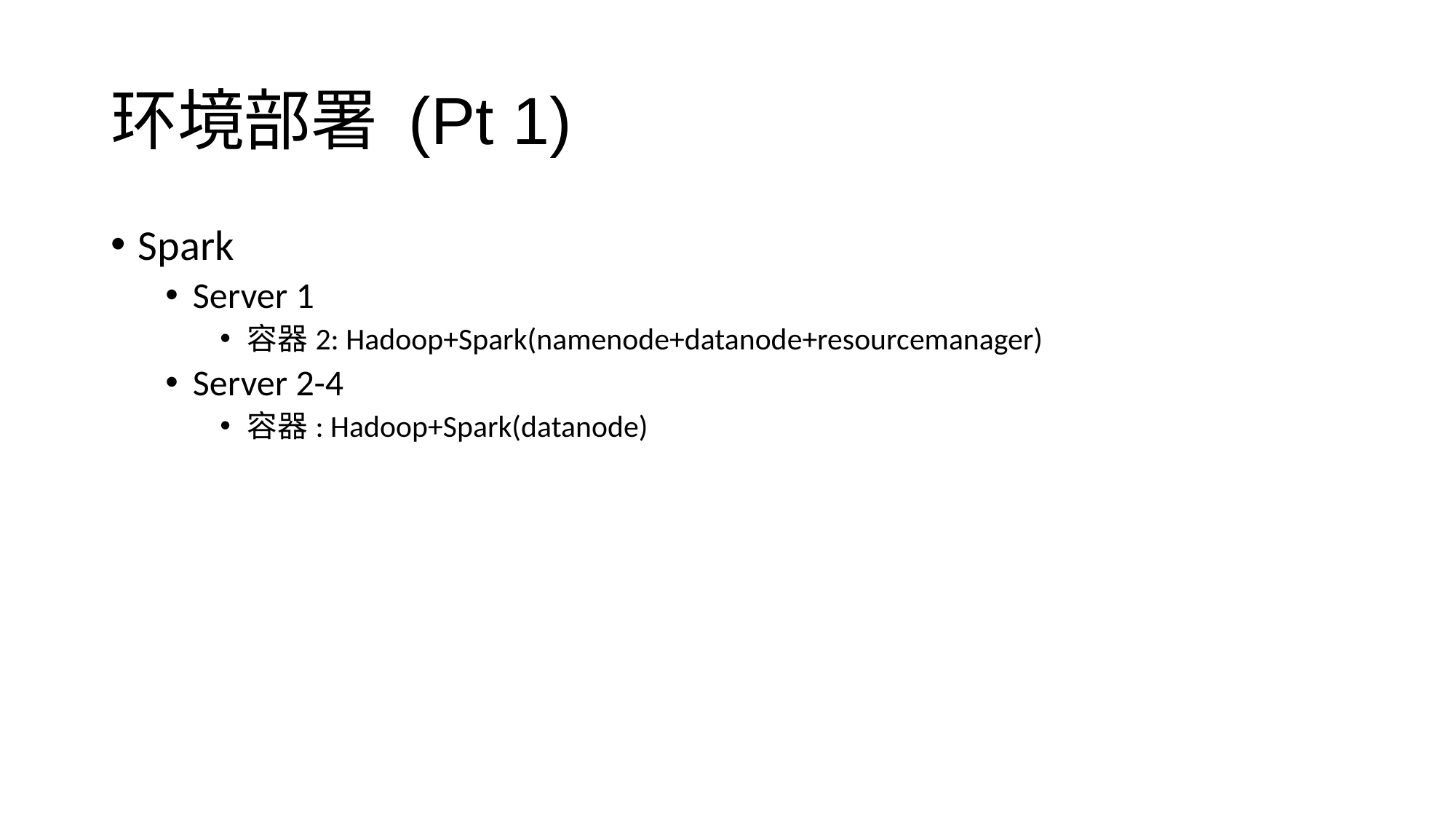

# 环境部署 (Pt 1)
Spark
Server 1
容器2: Hadoop+Spark(namenode+datanode+resourcemanager)
Server 2-4
容器: Hadoop+Spark(datanode)